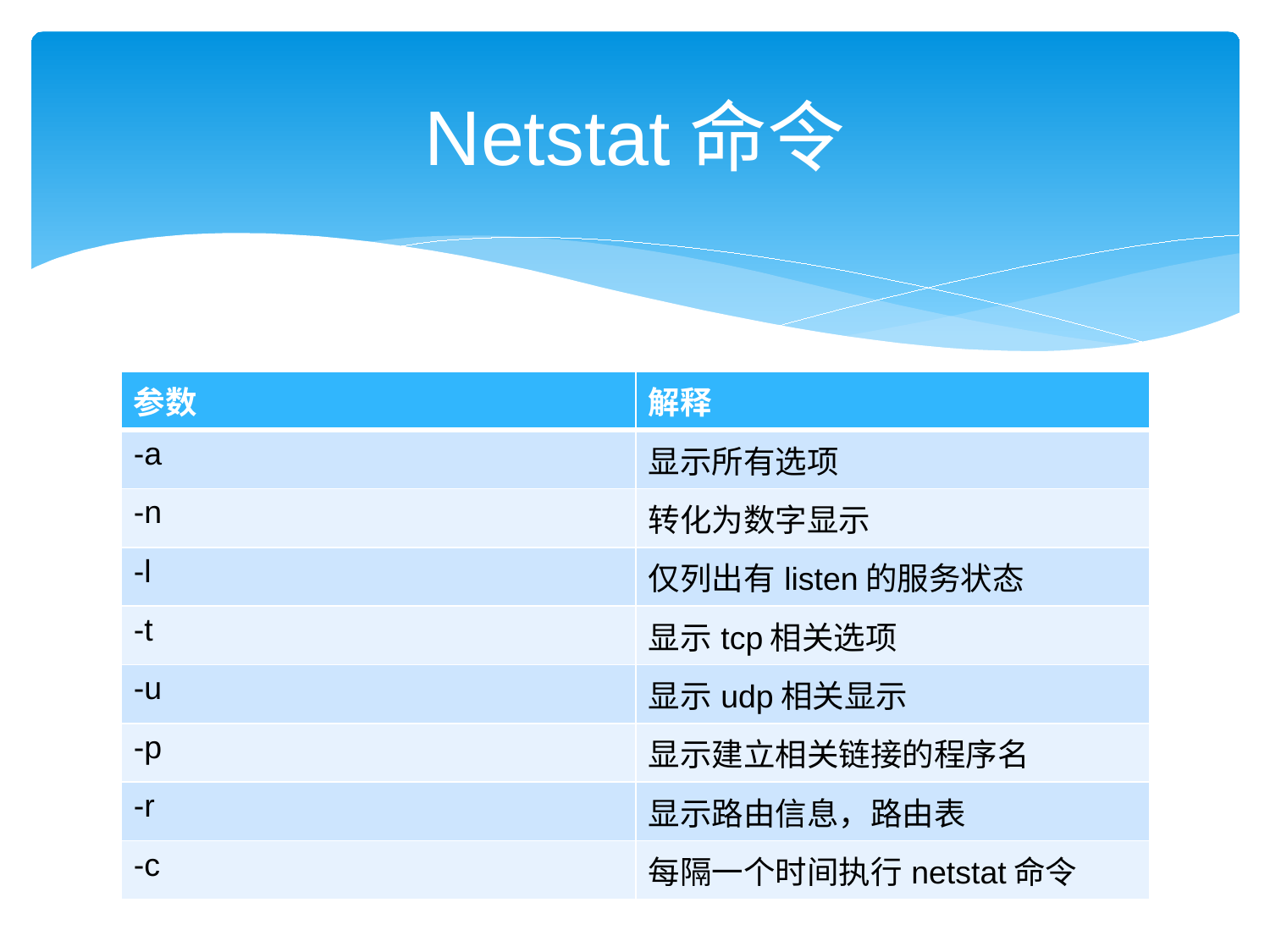

# Netstat命令
| 参数 | 解释 |
| --- | --- |
| -a | 显示所有选项 |
| -n | 转化为数字显示 |
| -l | 仅列出有listen的服务状态 |
| -t | 显示tcp相关选项 |
| -u | 显示udp相关显示 |
| -p | 显示建立相关链接的程序名 |
| -r | 显示路由信息，路由表 |
| -c | 每隔一个时间执行netstat命令 |